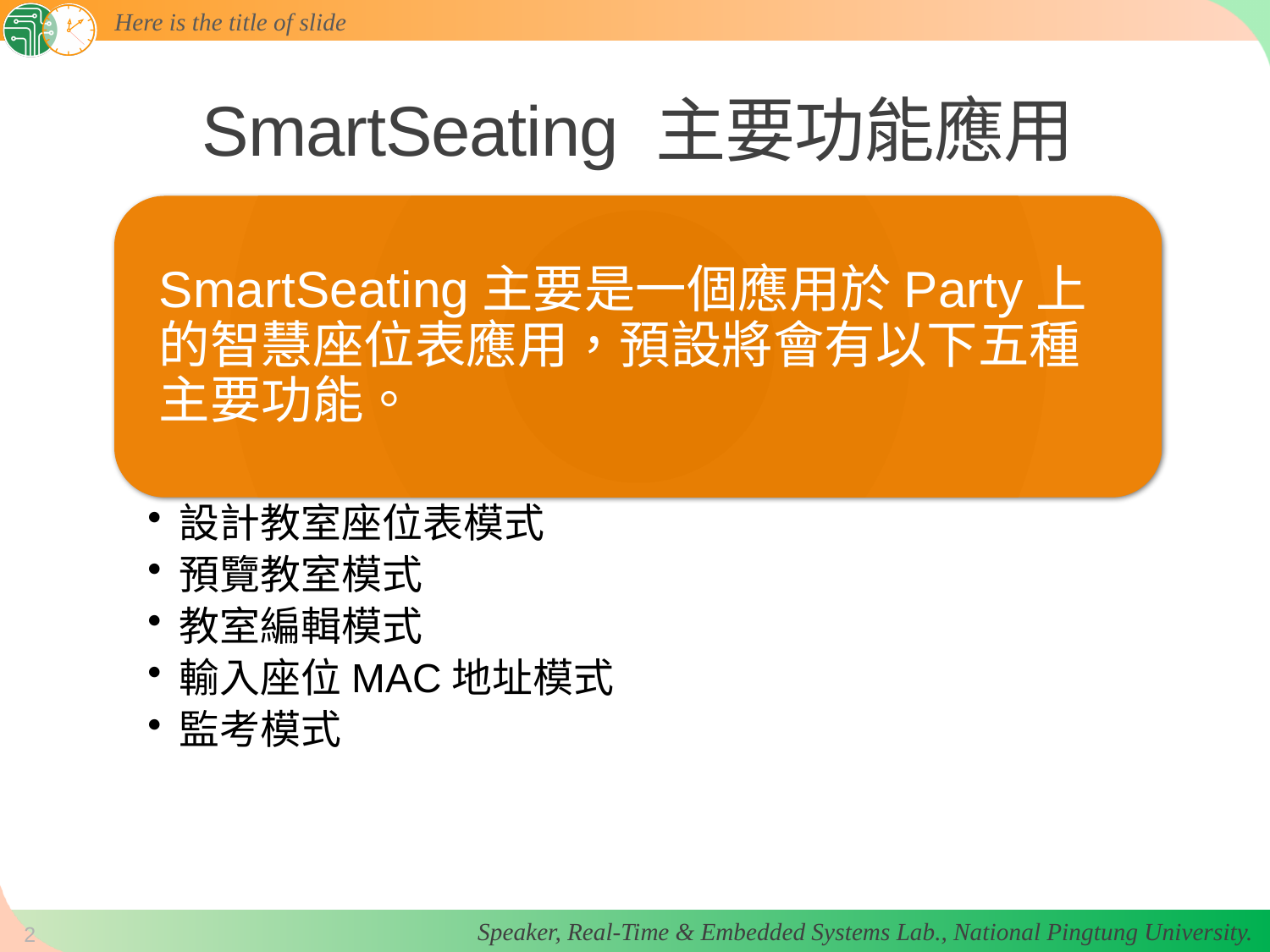

# SmartSeating 主要功能應用
SmartSeating主要是一個應用於Party上的智慧座位表應用，預設將會有以下五種主要功能。
設計教室座位表模式
預覽教室模式
教室編輯模式
輸入座位MAC地址模式
監考模式
2